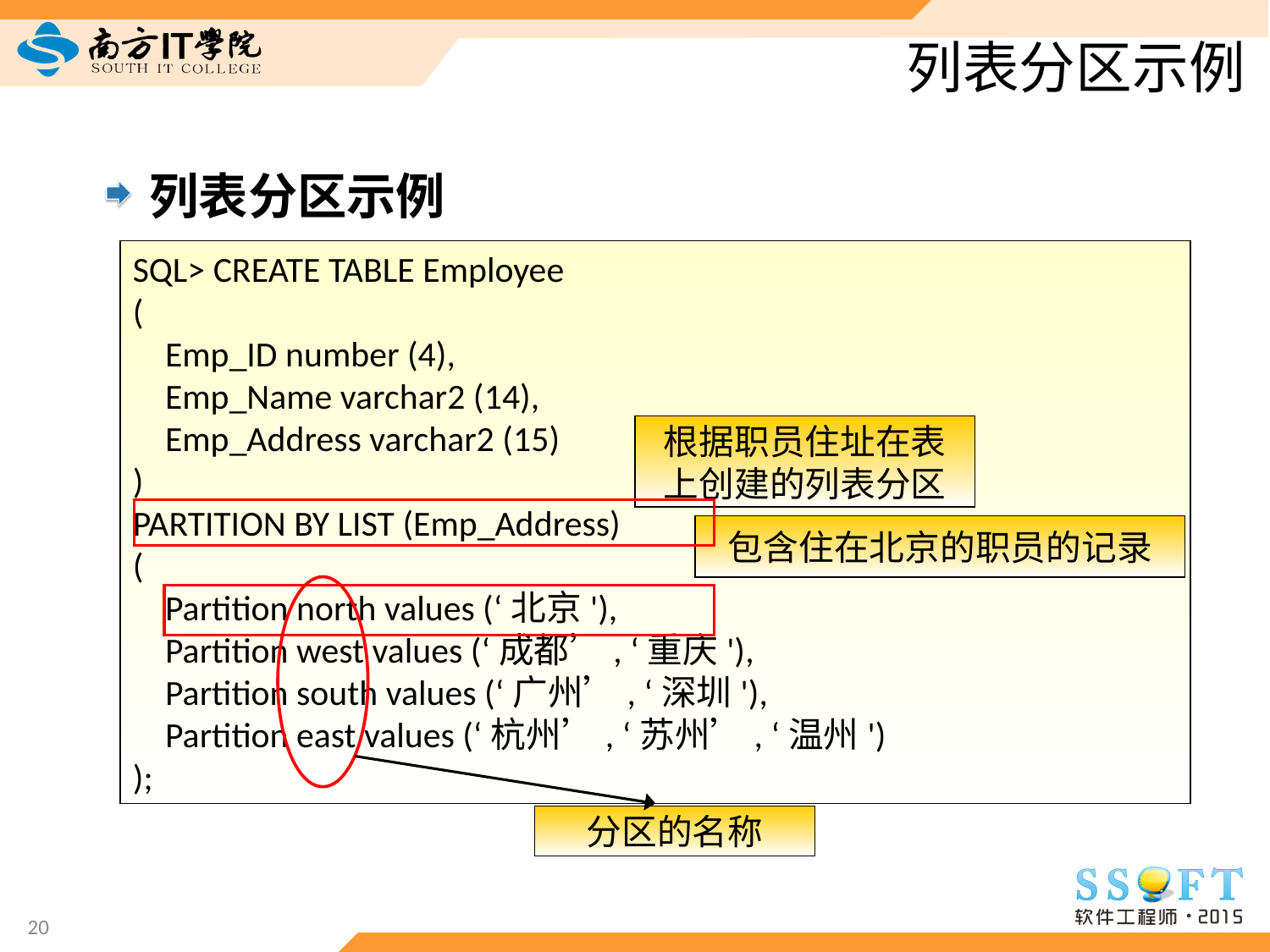

# 列表分区示例
列表分区示例
SQL> CREATE TABLE Employee
(
    Emp_ID number (4),
    Emp_Name varchar2 (14),
    Emp_Address varchar2 (15)
)
PARTITION BY LIST (Emp_Address)
(
    Partition north values (‘北京'),
    Partition west values (‘成都’, ‘重庆'),
    Partition south values (‘广州’, ‘深圳'),
    Partition east values (‘杭州’, ‘苏州’, ‘温州')
);
根据职员住址在表上创建的列表分区

包含住在北京的职员的记录

分区的名称
20